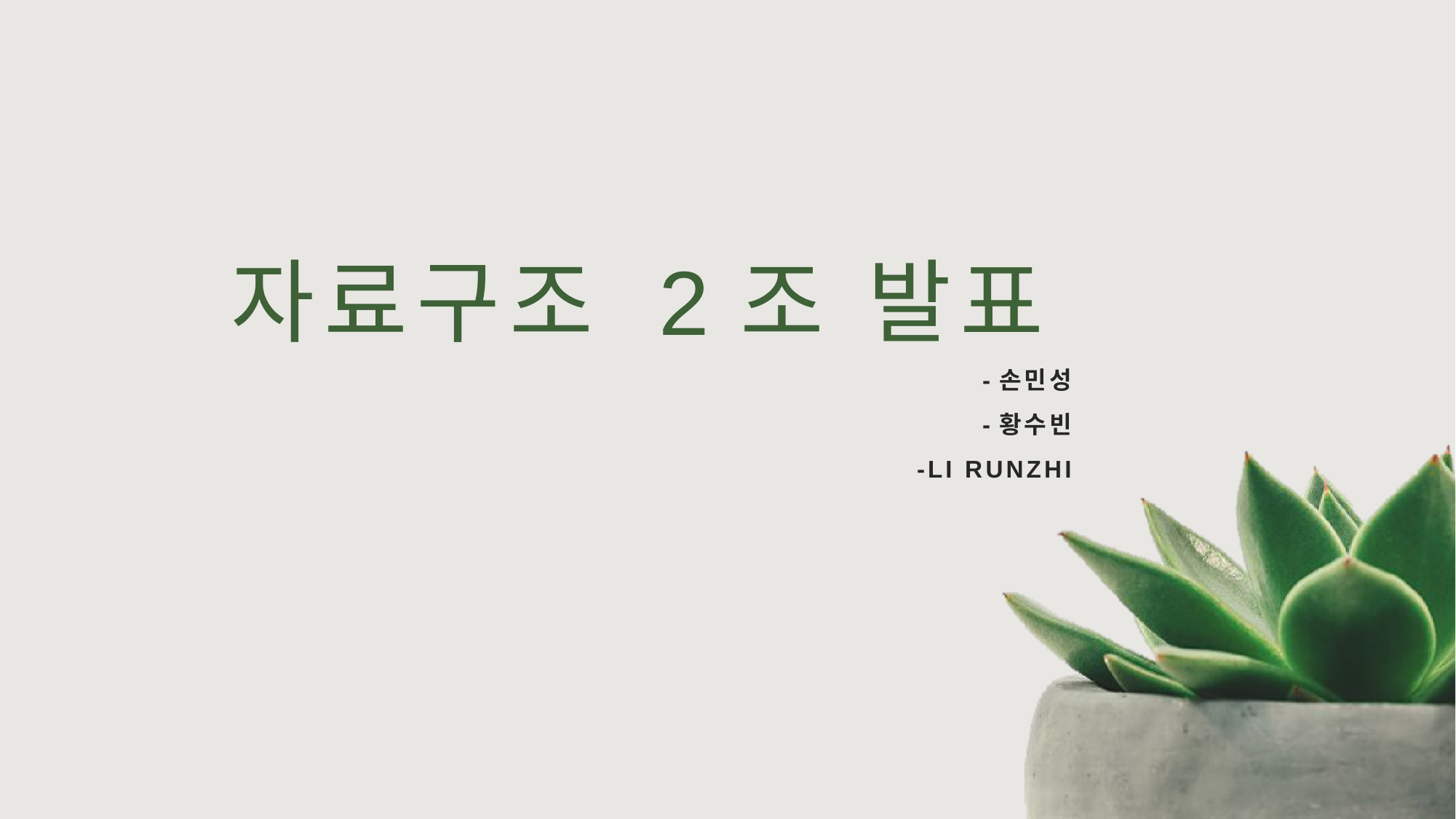

# 자료구조 2조 발표
-손민성
-황수빈
-LI RUNZHI